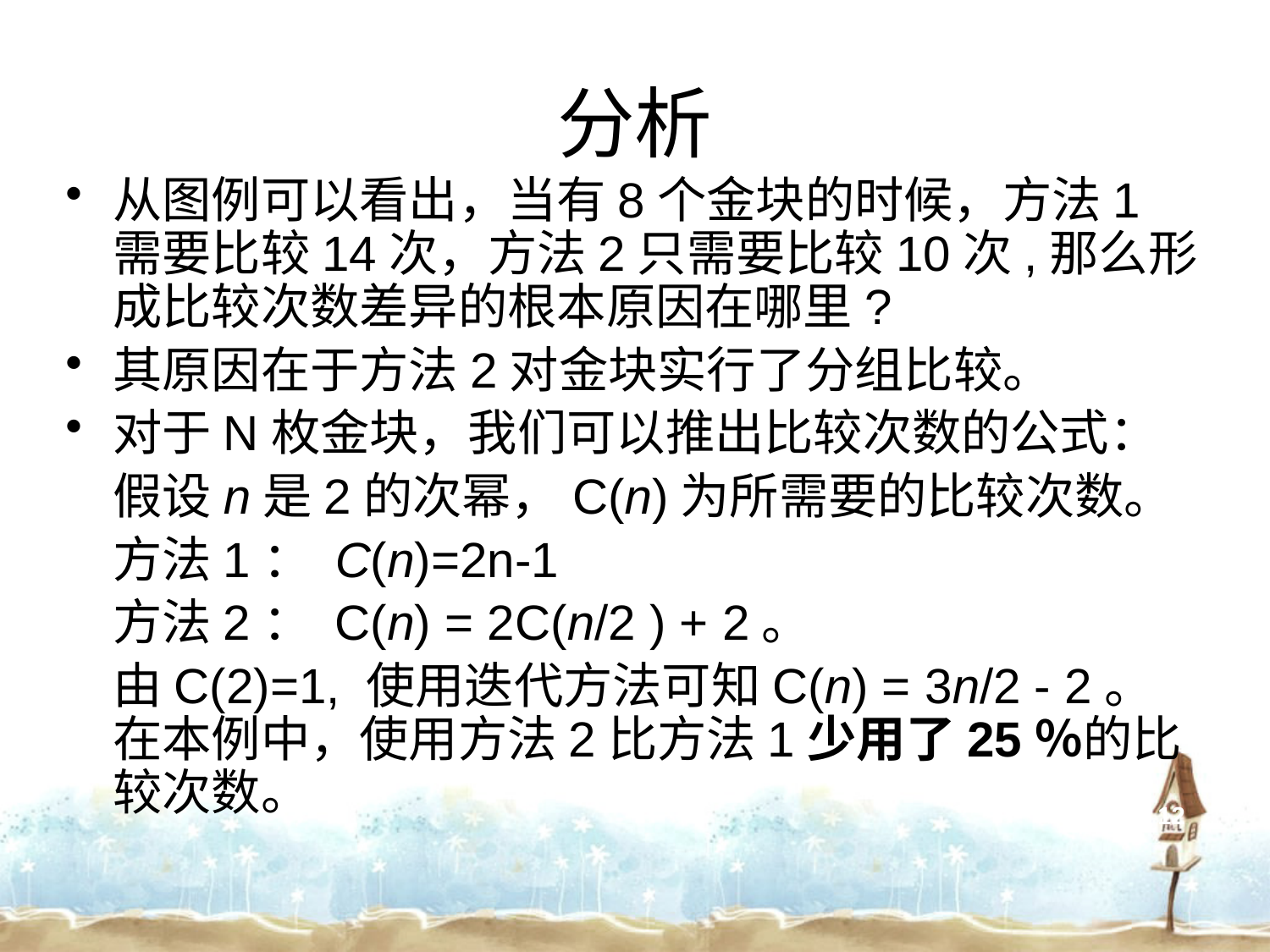

# 分析
从图例可以看出，当有8个金块的时候，方法1需要比较14次，方法2只需要比较10次,那么形成比较次数差异的根本原因在哪里?
其原因在于方法2对金块实行了分组比较。
对于N枚金块，我们可以推出比较次数的公式：
	假设n是2的次幂，C(n)为所需要的比较次数。
	方法1： C(n)=2n-1
	方法2： C(n) = 2C(n/2 ) + 2。
	由C(2)=1, 使用迭代方法可知C(n) = 3n/2 - 2。在本例中，使用方法2比方法1少用了25％的比较次数。
12